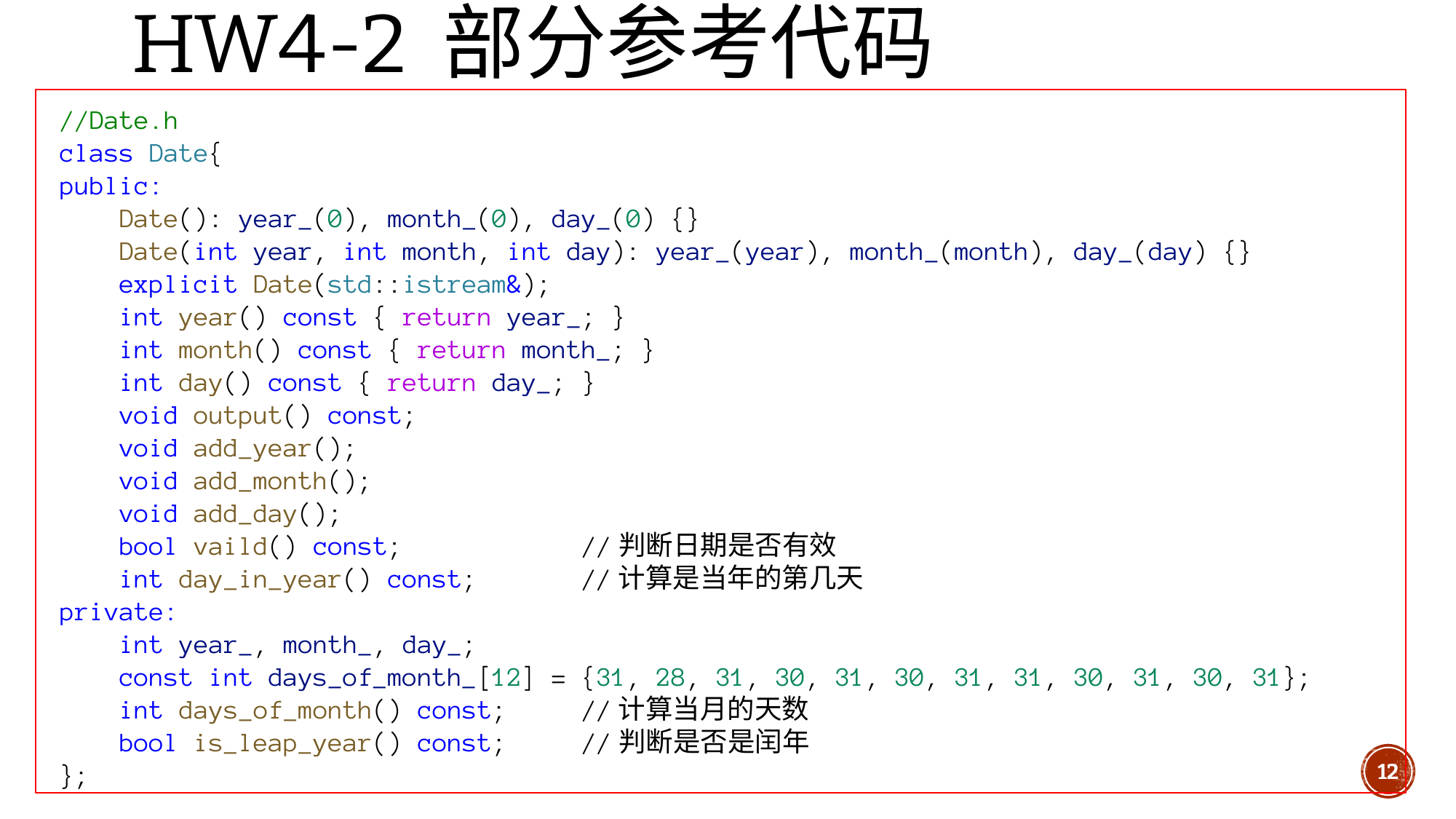

# HW4-2 部分参考代码

//Date.h
class Date{
public:
    Date(): year_(0), month_(0), day_(0) {}
    Date(int year, int month, int day): year_(year), month_(month), day_(day) {}
    explicit Date(std::istream&);
    int year() const { return year_; }
    int month() const { return month_; }
    int day() const { return day_; }
    void output() const;
    void add_year();
    void add_month();
    void add_day();
    bool vaild() const;            //判断日期是否有效
    int day_in_year() const;       //计算是当年的第几天
private:
    int year_, month_, day_;
    const int days_of_month_[12] = {31, 28, 31, 30, 31, 30, 31, 31, 30, 31, 30, 31};
    int days_of_month() const;     //计算当月的天数
    bool is_leap_year() const;     //判断是否是闰年
};
int Interval(const Date& d1, const Date& d2);

12